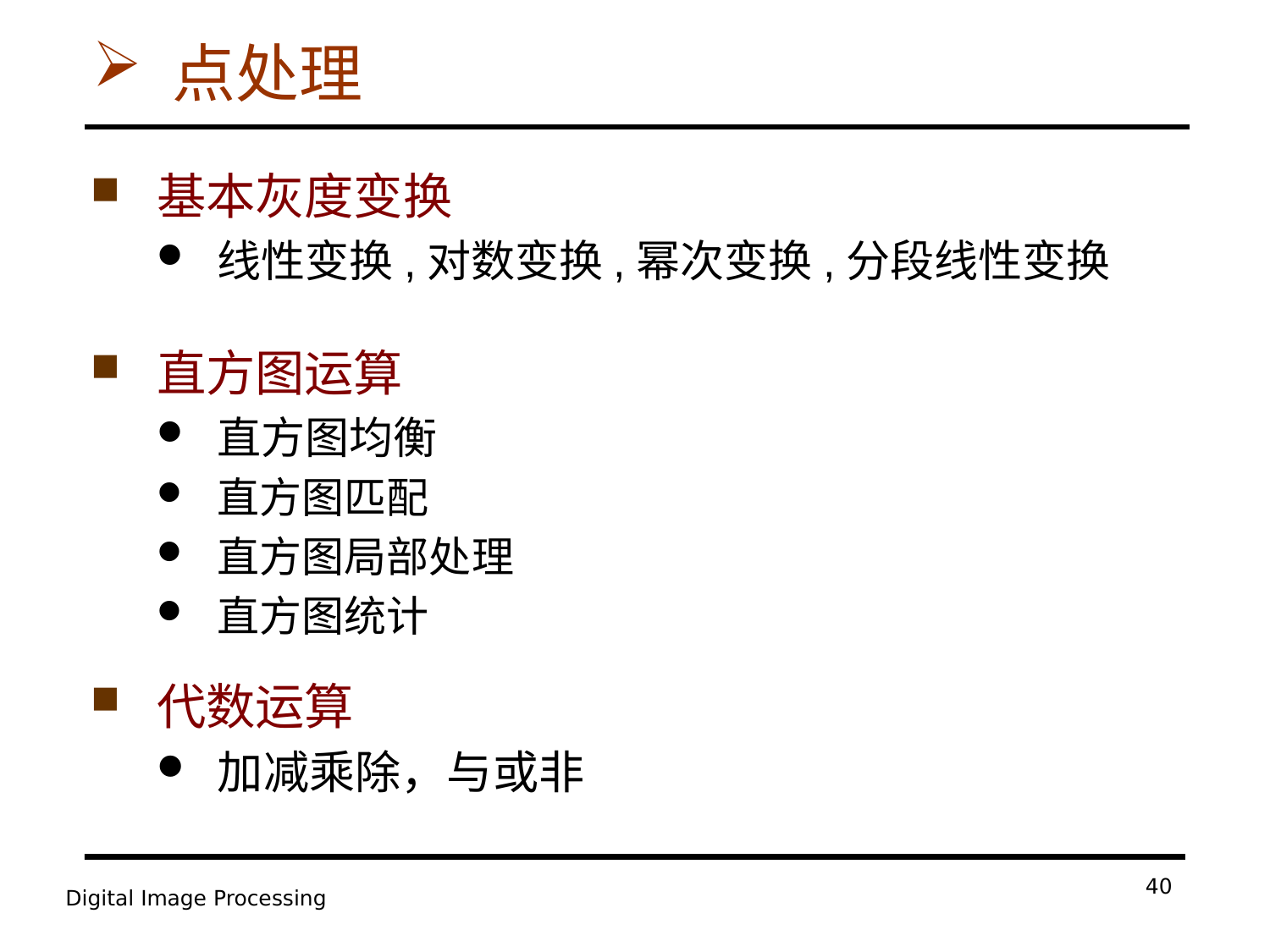

# 点处理
基本灰度变换
线性变换,对数变换,幂次变换,分段线性变换

直方图运算
直方图均衡
直方图匹配
直方图局部处理
直方图统计

代数运算
加减乘除，与或非
40
Digital Image Processing